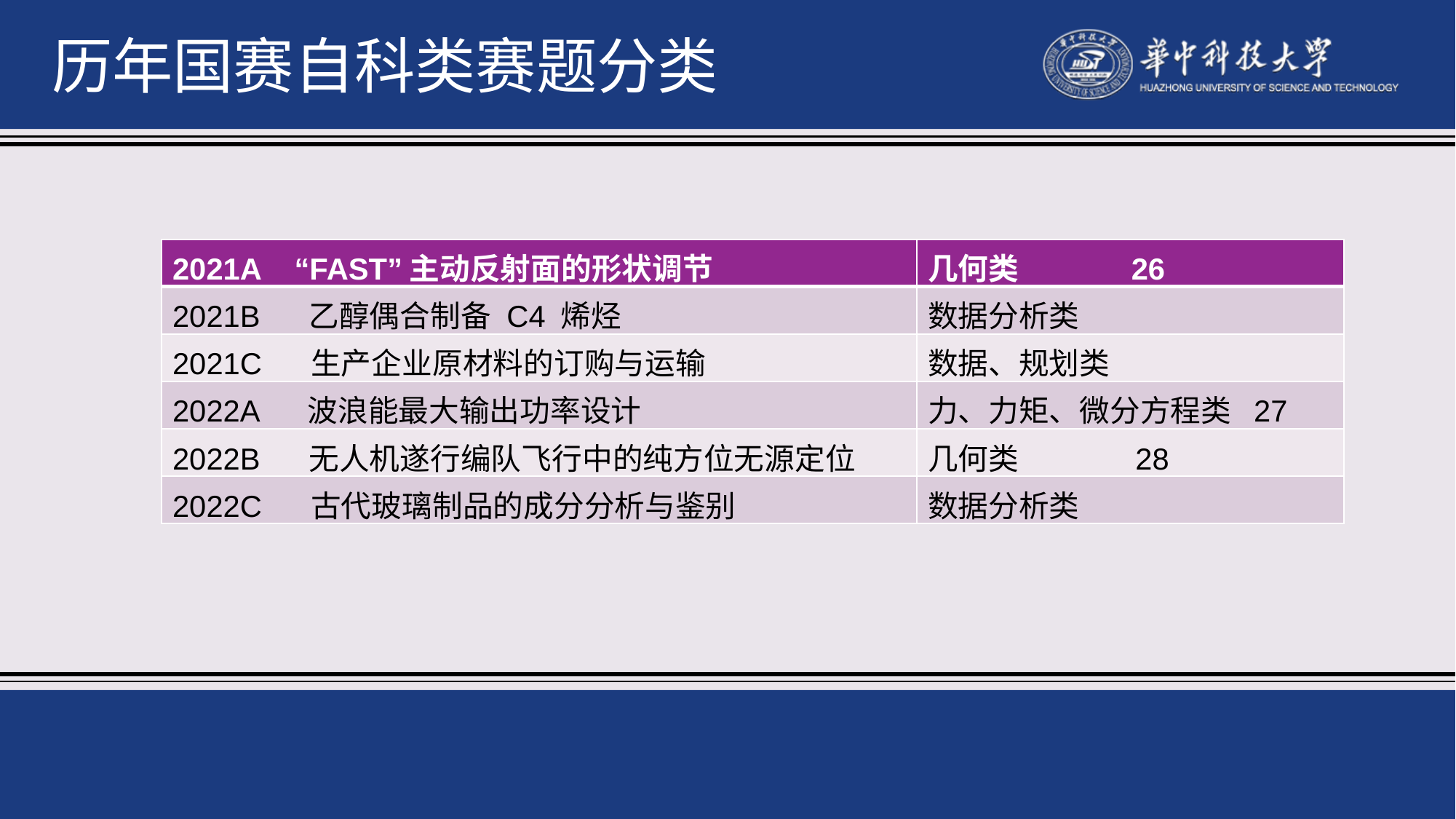

历年国赛自科类赛题分类
| 2021A “FAST”主动反射面的形状调节 | 几何类 26 |
| --- | --- |
| 2021B 乙醇偶合制备 C4 烯烃 | 数据分析类 |
| 2021C 生产企业原材料的订购与运输 | 数据、规划类 |
| 2022A 波浪能最大输出功率设计 | 力、力矩、微分方程类 27 |
| 2022B 无人机遂行编队飞行中的纯方位无源定位 | 几何类 28 |
| 2022C 古代玻璃制品的成分分析与鉴别 | 数据分析类 |